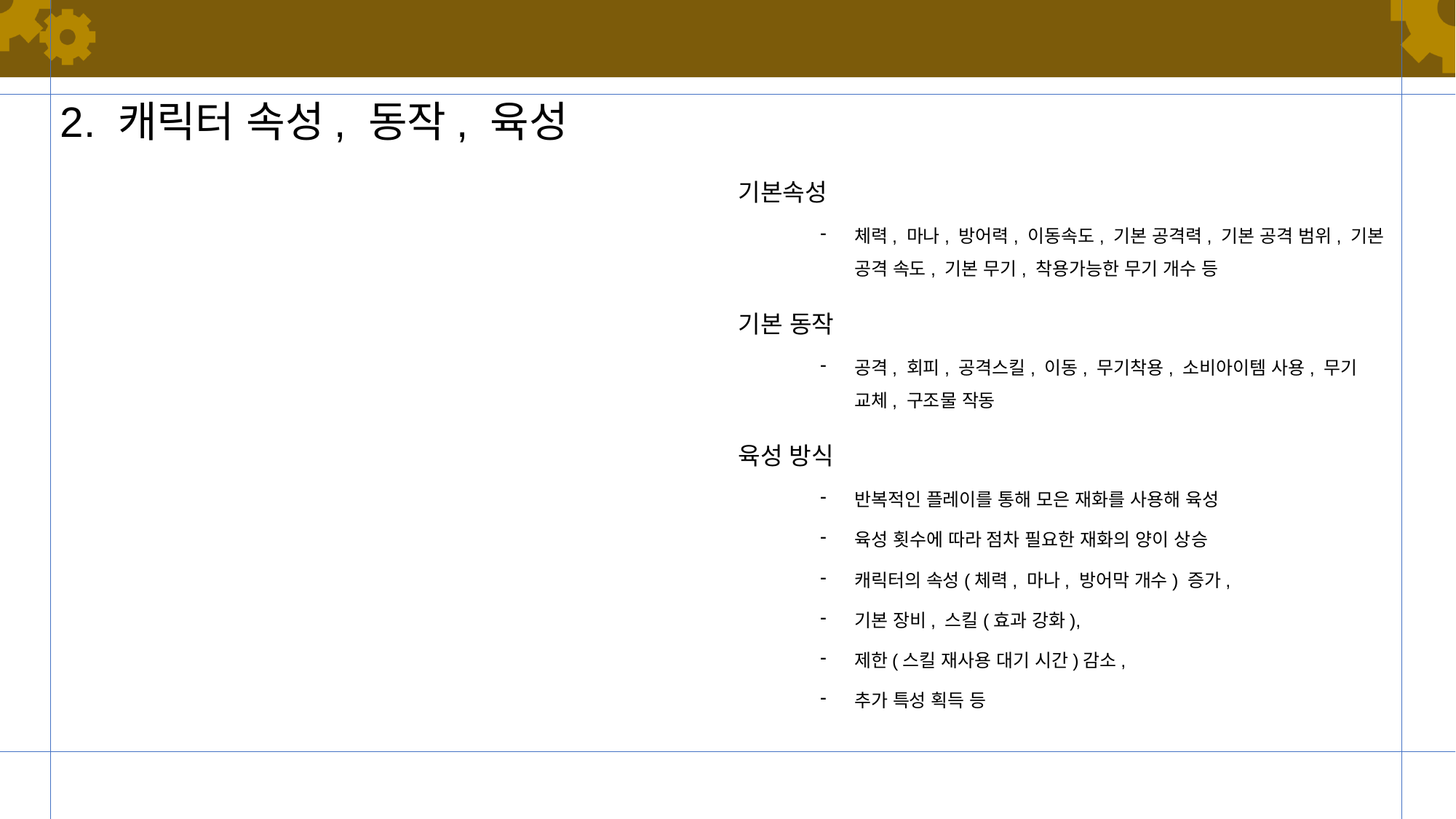

#
2. 캐릭터 속성, 동작, 육성
기본속성
체력, 마나, 방어력, 이동속도, 기본 공격력, 기본 공격 범위, 기본 공격 속도, 기본 무기, 착용가능한 무기 개수 등
기본 동작
공격, 회피, 공격스킬, 이동, 무기착용, 소비아이템 사용, 무기 교체, 구조물 작동
육성 방식
반복적인 플레이를 통해 모은 재화를 사용해 육성
육성 횟수에 따라 점차 필요한 재화의 양이 상승
캐릭터의 속성(체력, 마나, 방어막 개수) 증가,
기본 장비, 스킬(효과 강화),
제한(스킬 재사용 대기 시간)감소,
추가 특성 획득 등